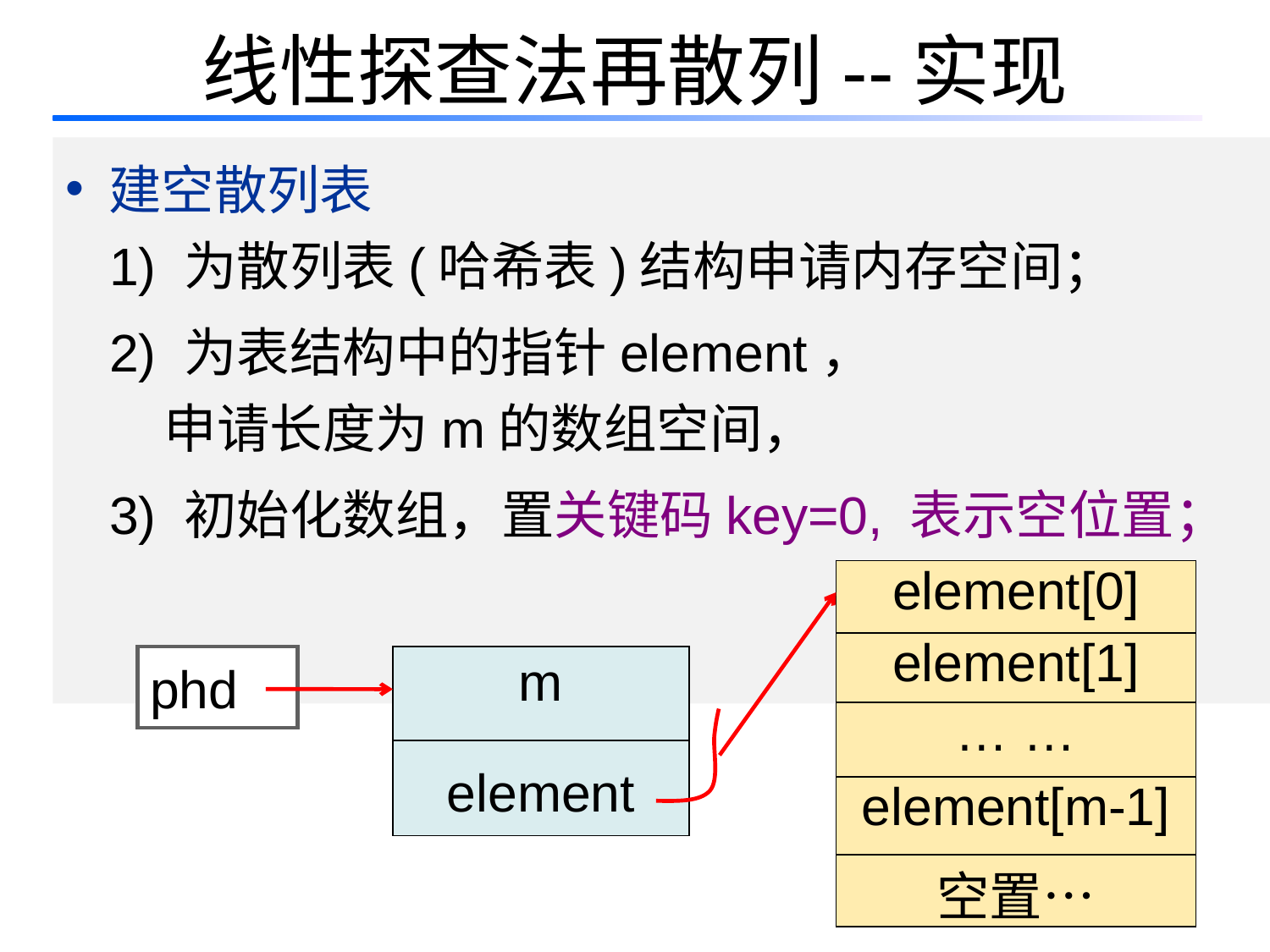

# 线性探查法再散列--实现

 建空散列表
  1) 为散列表(哈希表)结构申请内存空间；
  2) 为表结构中的指针element，
      申请长度为m的数组空间，
  3) 初始化数组，置关键码key=0, 表示空位置；

| element[0] |
| --- |
| element[1] |
| … … |
| element[m-1] |
| 空置… |
phd
| m |
| --- |
| element |